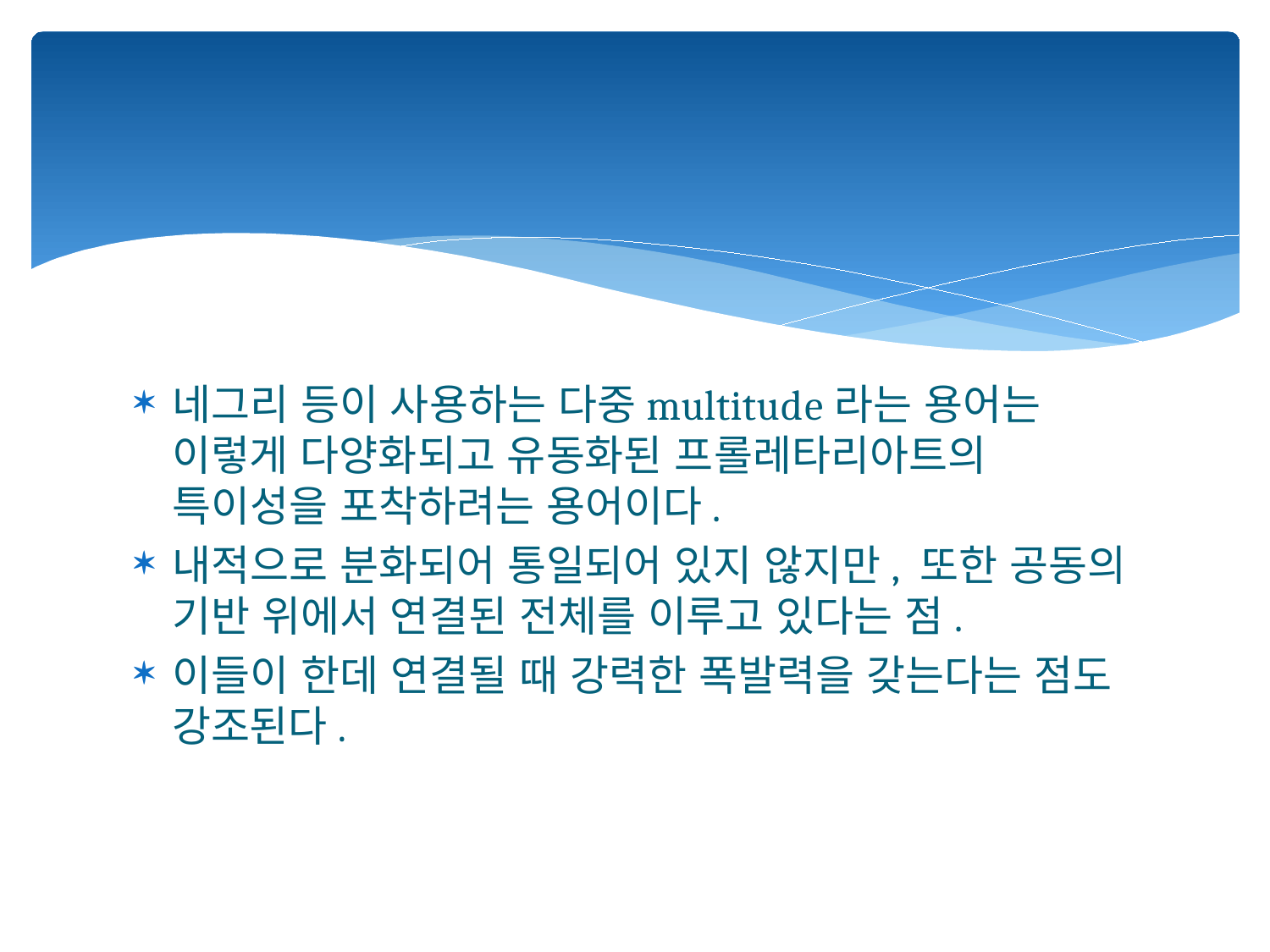

#
네그리 등이 사용하는 다중multitude라는 용어는 이렇게 다양화되고 유동화된 프롤레타리아트의 특이성을 포착하려는 용어이다.
내적으로 분화되어 통일되어 있지 않지만, 또한 공동의 기반 위에서 연결된 전체를 이루고 있다는 점.
이들이 한데 연결될 때 강력한 폭발력을 갖는다는 점도 강조된다.